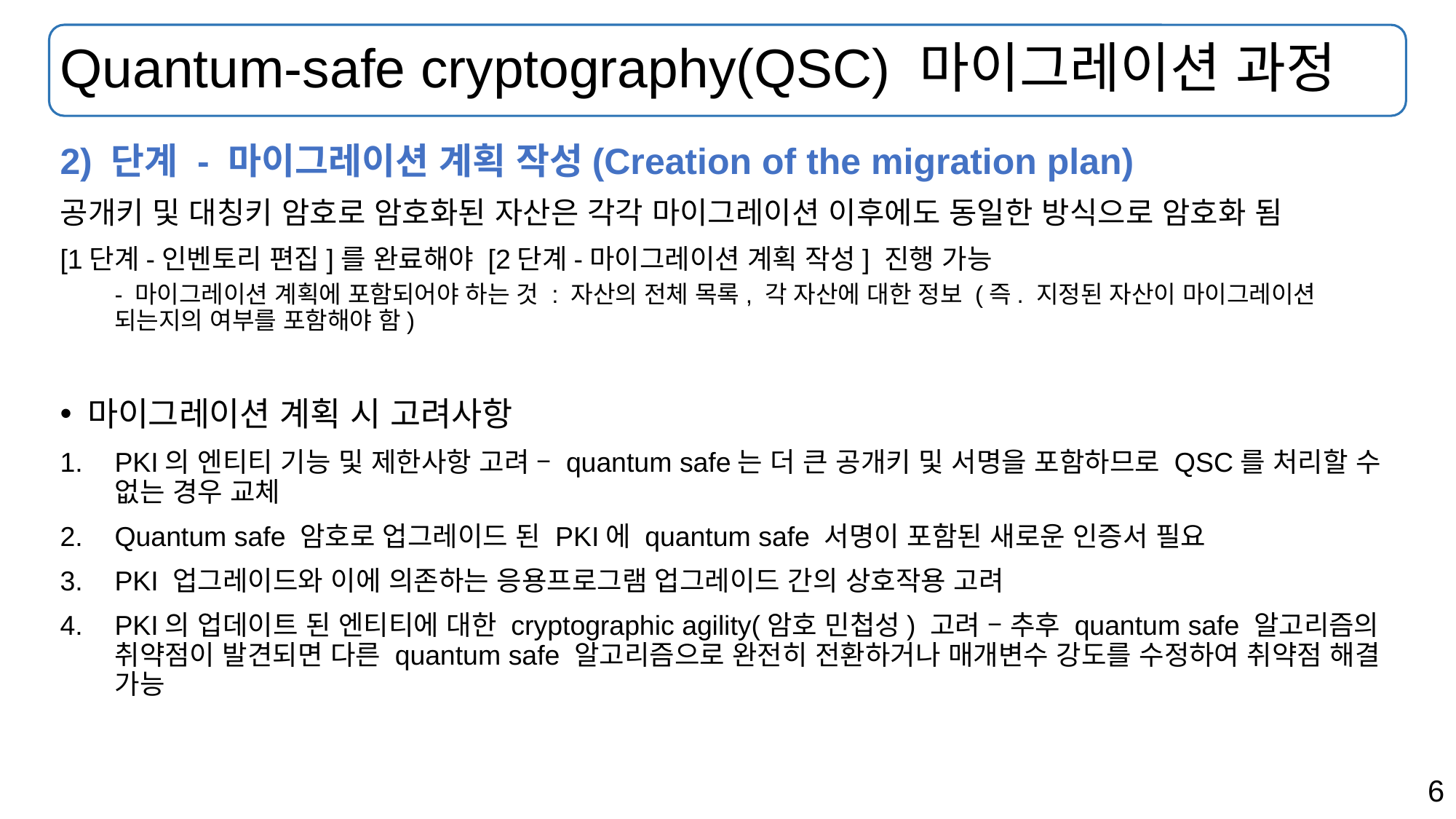

# Quantum-safe cryptography(QSC) 마이그레이션 과정
2) 단계 - 마이그레이션 계획 작성(Creation of the migration plan)
공개키 및 대칭키 암호로 암호화된 자산은 각각 마이그레이션 이후에도 동일한 방식으로 암호화 됨
[1단계-인벤토리 편집]를 완료해야 [2단계-마이그레이션 계획 작성] 진행 가능
- 마이그레이션 계획에 포함되어야 하는 것 : 자산의 전체 목록, 각 자산에 대한 정보 (즉. 지정된 자산이 마이그레이션 되는지의 여부를 포함해야 함)

마이그레이션 계획 시 고려사항
PKI의 엔티티 기능 및 제한사항 고려 – quantum safe는 더 큰 공개키 및 서명을 포함하므로 QSC를 처리할 수 없는 경우 교체
Quantum safe 암호로 업그레이드 된 PKI에 quantum safe 서명이 포함된 새로운 인증서 필요
PKI 업그레이드와 이에 의존하는 응용프로그램 업그레이드 간의 상호작용 고려
PKI의 업데이트 된 엔티티에 대한 cryptographic agility(암호 민첩성) 고려 – 추후 quantum safe 알고리즘의 취약점이 발견되면 다른 quantum safe 알고리즘으로 완전히 전환하거나 매개변수 강도를 수정하여 취약점 해결 가능